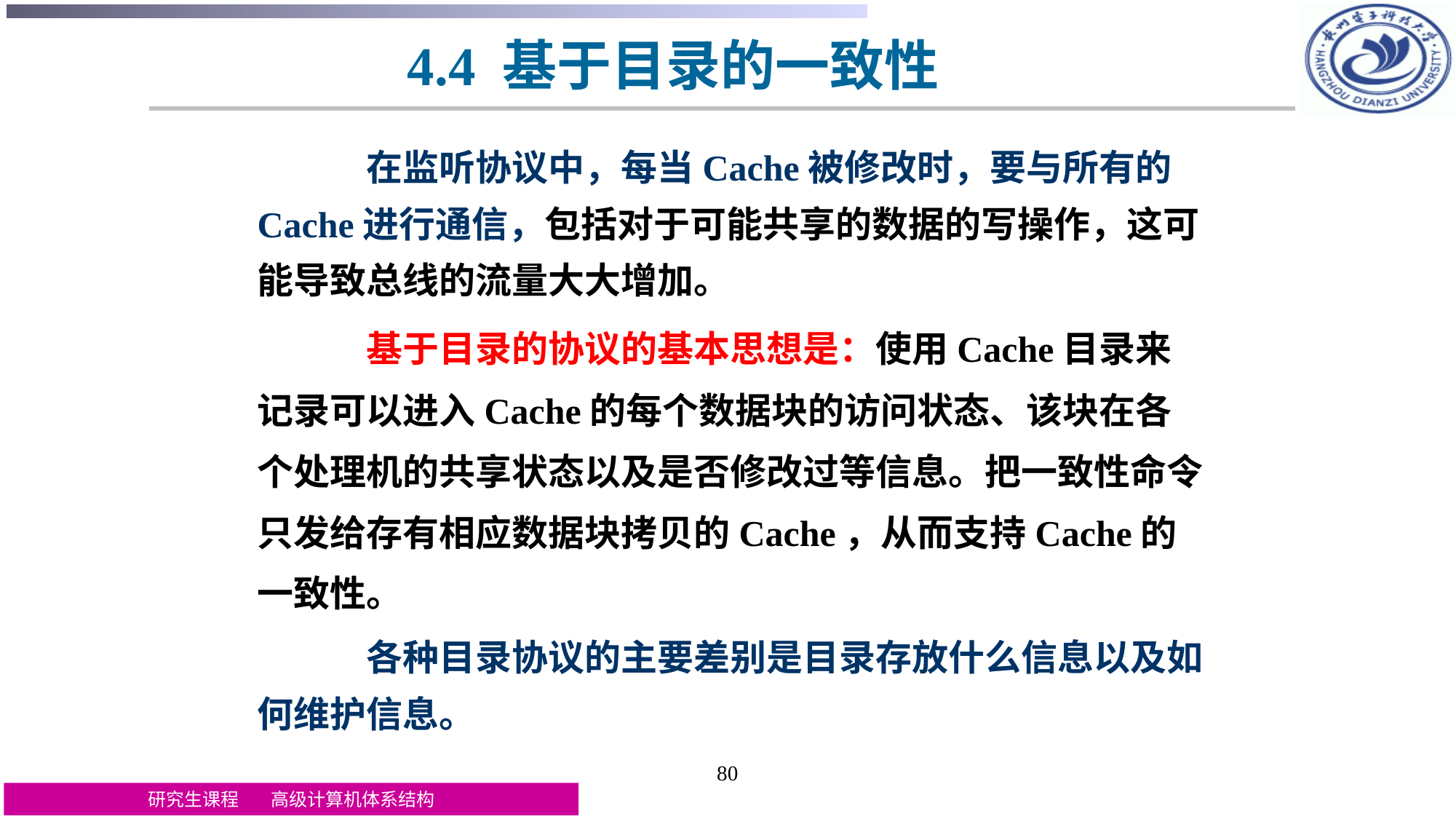

# 4.4 基于目录的一致性
	在监听协议中，每当Cache被修改时，要与所有的Cache进行通信，包括对于可能共享的数据的写操作，这可能导致总线的流量大大增加。
	基于目录的协议的基本思想是：使用Cache目录来记录可以进入Cache的每个数据块的访问状态、该块在各个处理机的共享状态以及是否修改过等信息。把一致性命令只发给存有相应数据块拷贝的Cache，从而支持Cache的一致性。
	各种目录协议的主要差别是目录存放什么信息以及如何维护信息。
80